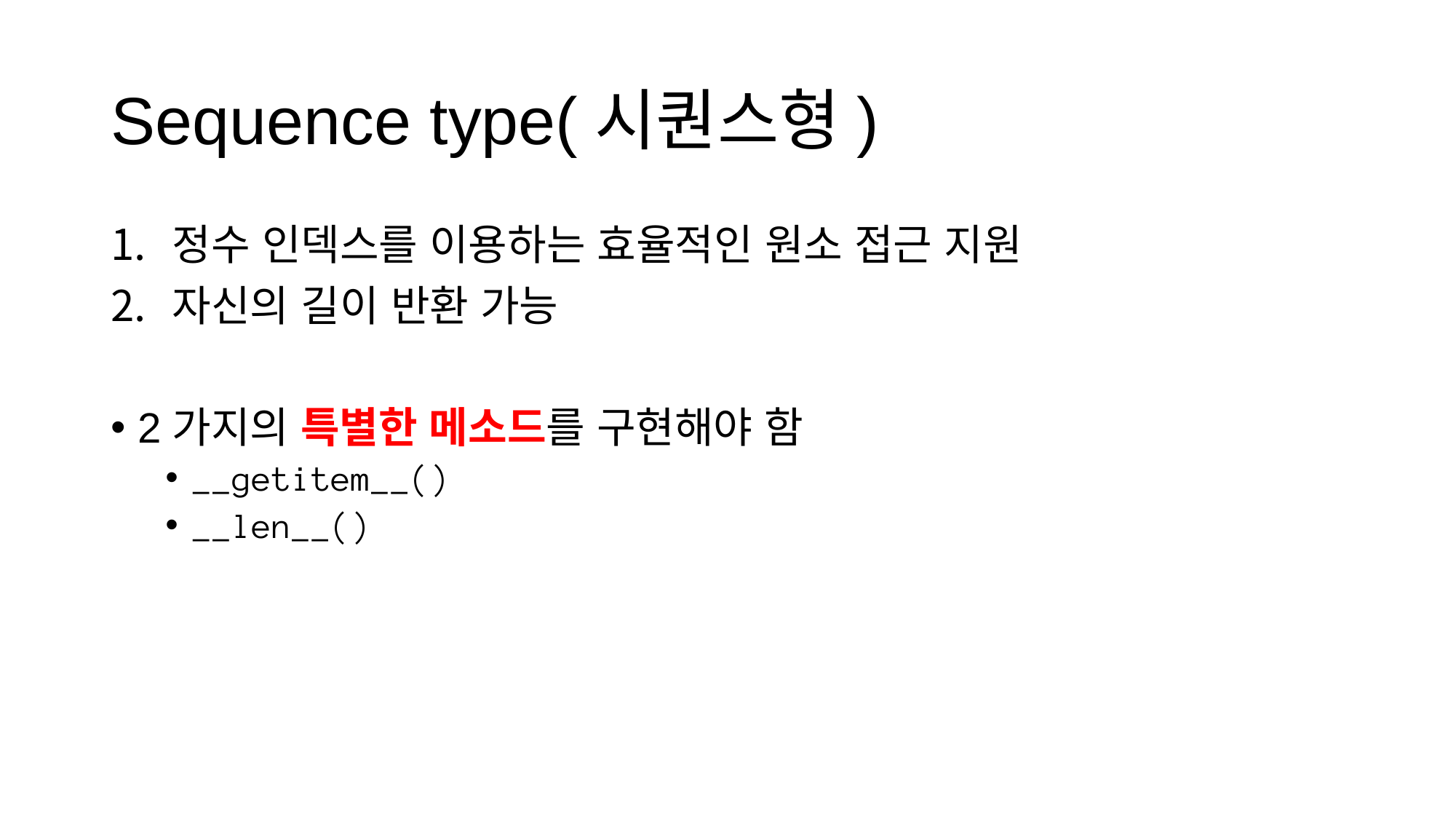

# Sequence type(시퀀스형)
정수 인덱스를 이용하는 효율적인 원소 접근 지원
자신의 길이 반환 가능

2가지의 특별한 메소드를 구현해야 함
__getitem__()
__len__()